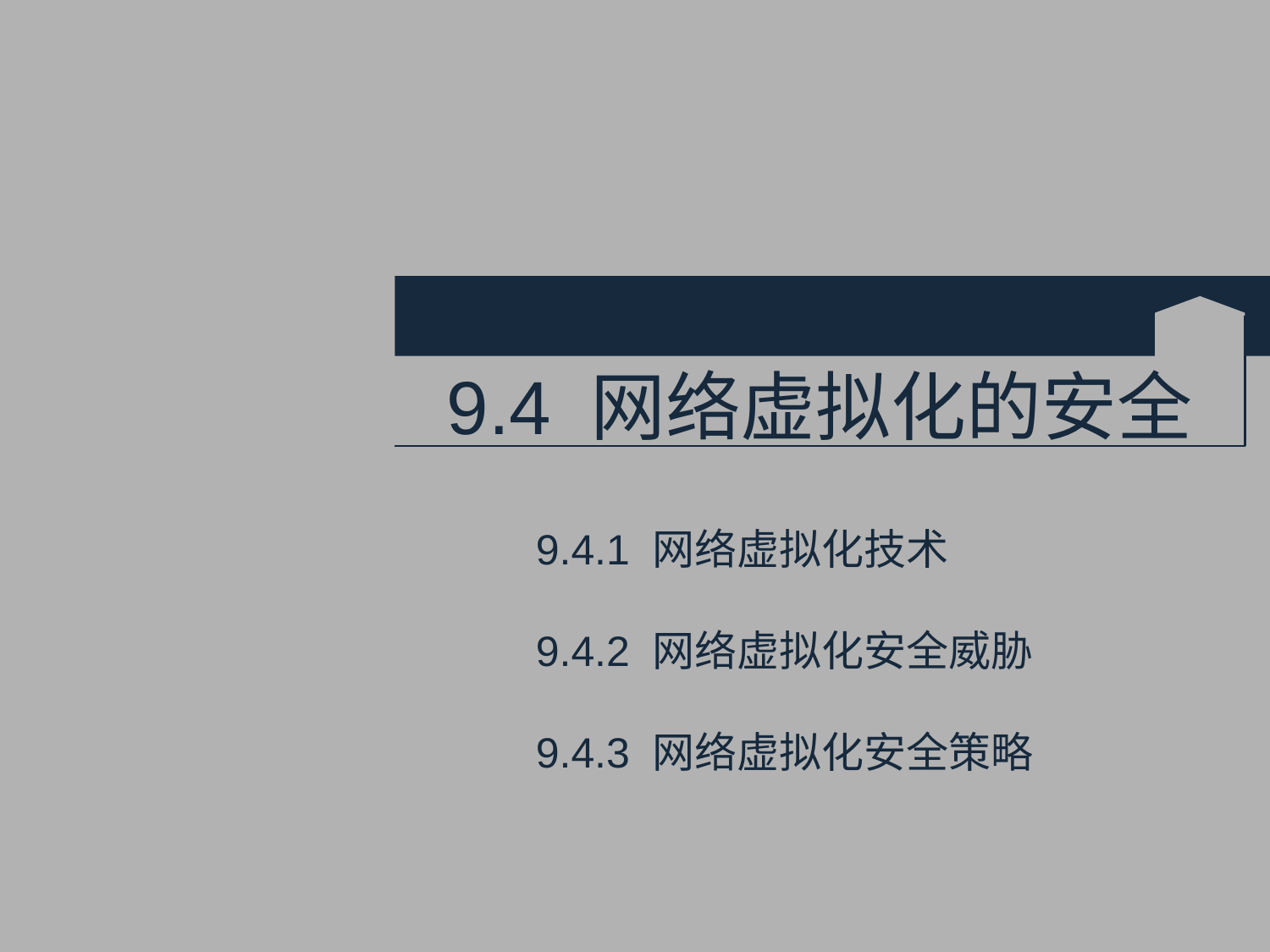

# 9.4 网络虚拟化的安全
9.4.1 网络虚拟化技术

9.4.2 网络虚拟化安全威胁

9.4.3 网络虚拟化安全策略